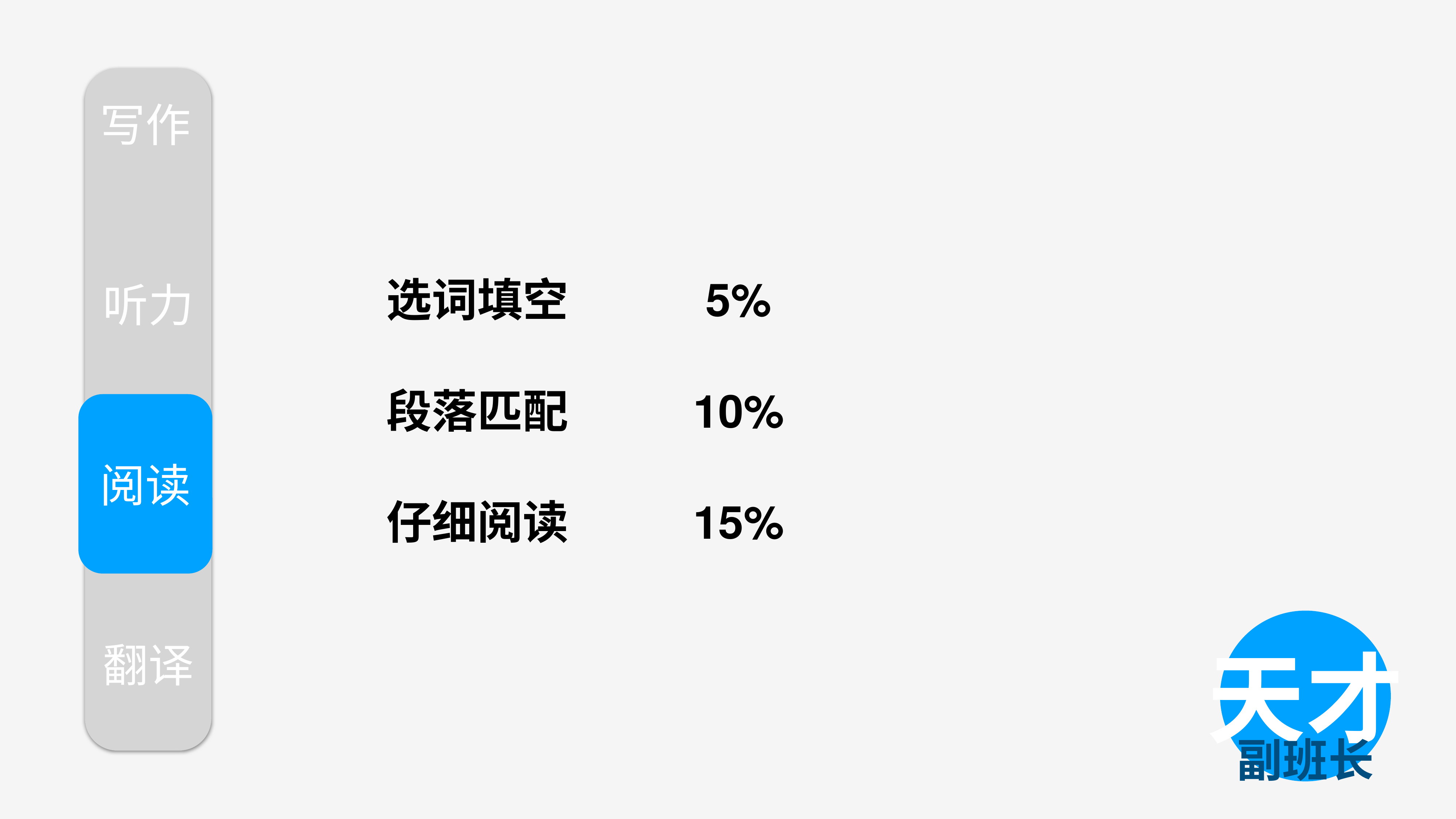

写作
选词填空          5%
听力
段落匹配         10%

阅读
仔细阅读         15%
翻译